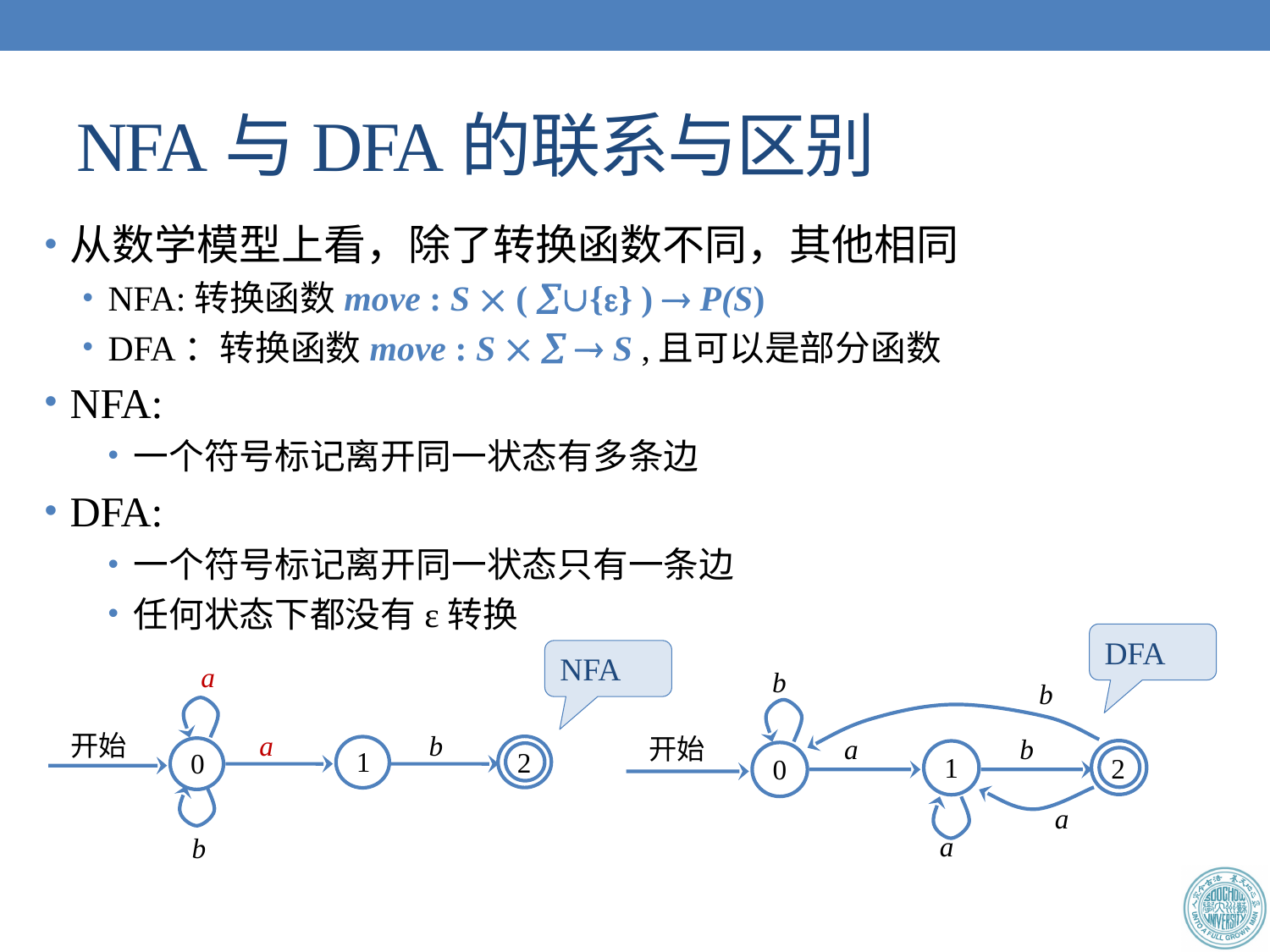

# NFA与DFA的联系与区别
从数学模型上看，除了转换函数不同，其他相同
NFA:转换函数move : S × ( ∑∪{ε} ) → P(S)
DFA：转换函数move : S × ∑ → S ,且可以是部分函数
NFA:
一个符号标记离开同一状态有多条边
DFA:
一个符号标记离开同一状态只有一条边
任何状态下都没有ε转换

DFA
NFA
a

开始
a
b

2
1
0

b

b

开始
a
b

2
1
0

b

a
a